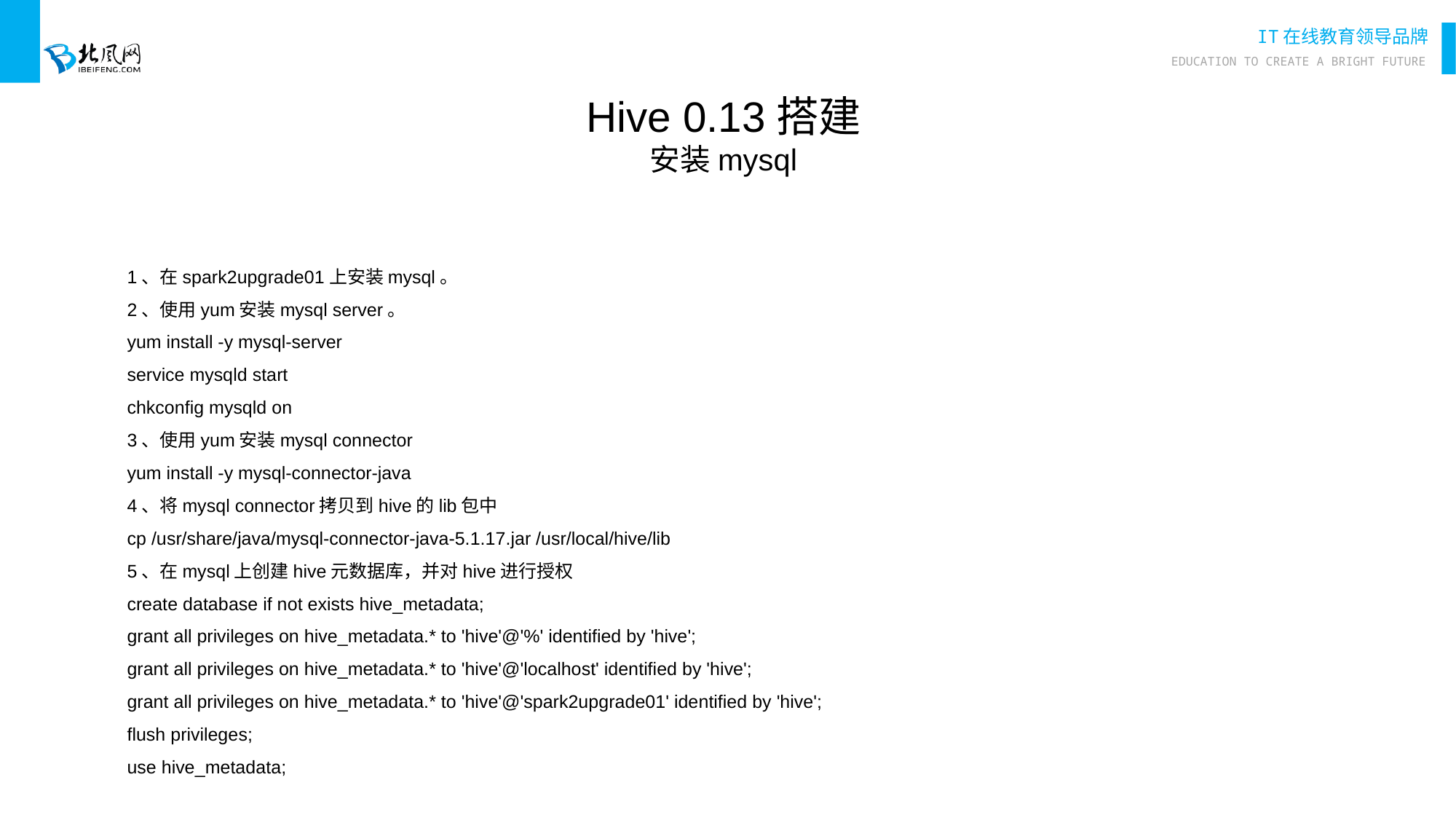

Hive 0.13搭建
安装mysql
1、在spark2upgrade01上安装mysql。
2、使用yum安装mysql server。
yum install -y mysql-server
service mysqld start
chkconfig mysqld on
3、使用yum安装mysql connector
yum install -y mysql-connector-java
4、将mysql connector拷贝到hive的lib包中
cp /usr/share/java/mysql-connector-java-5.1.17.jar /usr/local/hive/lib
5、在mysql上创建hive元数据库，并对hive进行授权
create database if not exists hive_metadata;
grant all privileges on hive_metadata.* to 'hive'@'%' identified by 'hive';
grant all privileges on hive_metadata.* to 'hive'@'localhost' identified by 'hive';
grant all privileges on hive_metadata.* to 'hive'@'spark2upgrade01' identified by 'hive';
flush privileges;
use hive_metadata;